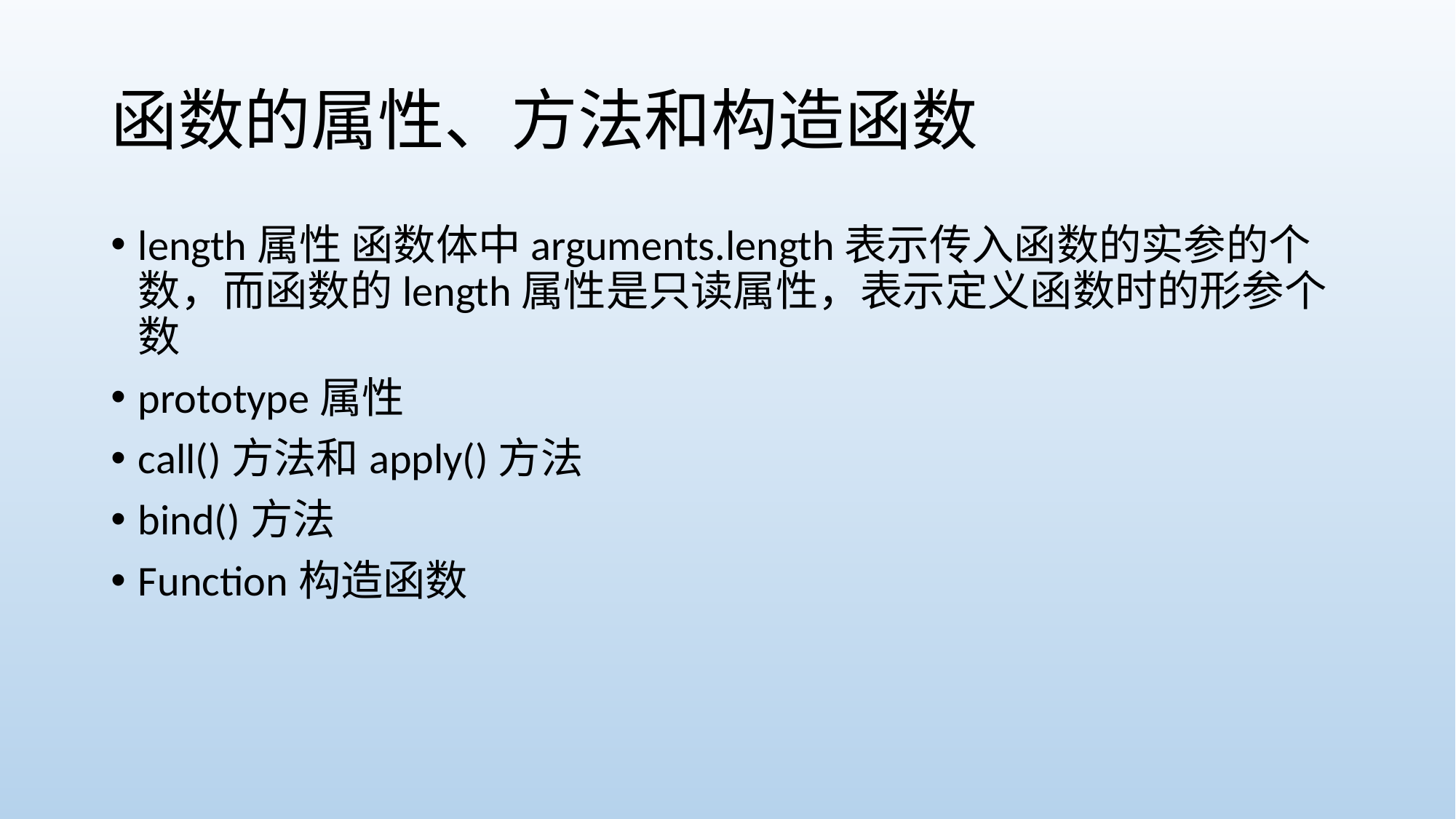

# 函数的属性、方法和构造函数
length属性 函数体中arguments.length表示传入函数的实参的个数，而函数的length属性是只读属性，表示定义函数时的形参个数
prototype属性
call()方法和apply()方法
bind()方法
Function构造函数